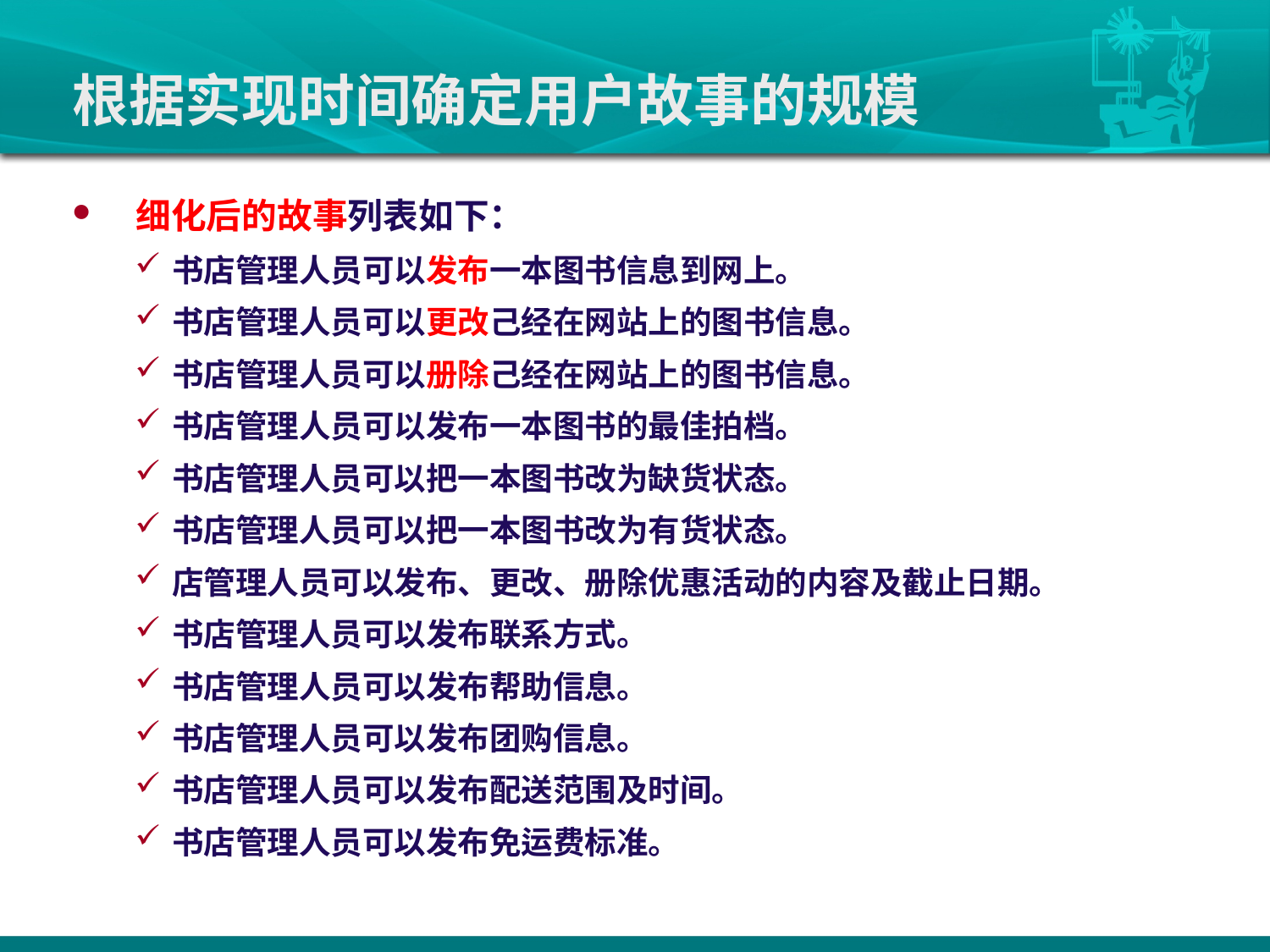

# 根据实现时间确定用户故事的规模
细化后的故事列表如下：
书店管理人员可以发布一本图书信息到网上。
书店管理人员可以更改己经在网站上的图书信息。
书店管理人员可以册除己经在网站上的图书信息。
书店管理人员可以发布一本图书的最佳拍档。
书店管理人员可以把一本图书改为缺货状态。
书店管理人员可以把一本图书改为有货状态。
店管理人员可以发布、更改、册除优惠活动的内容及截止日期。
书店管理人员可以发布联系方式。
书店管理人员可以发布帮助信息。
书店管理人员可以发布团购信息。
书店管理人员可以发布配送范围及时间。
书店管理人员可以发布免运费标准。